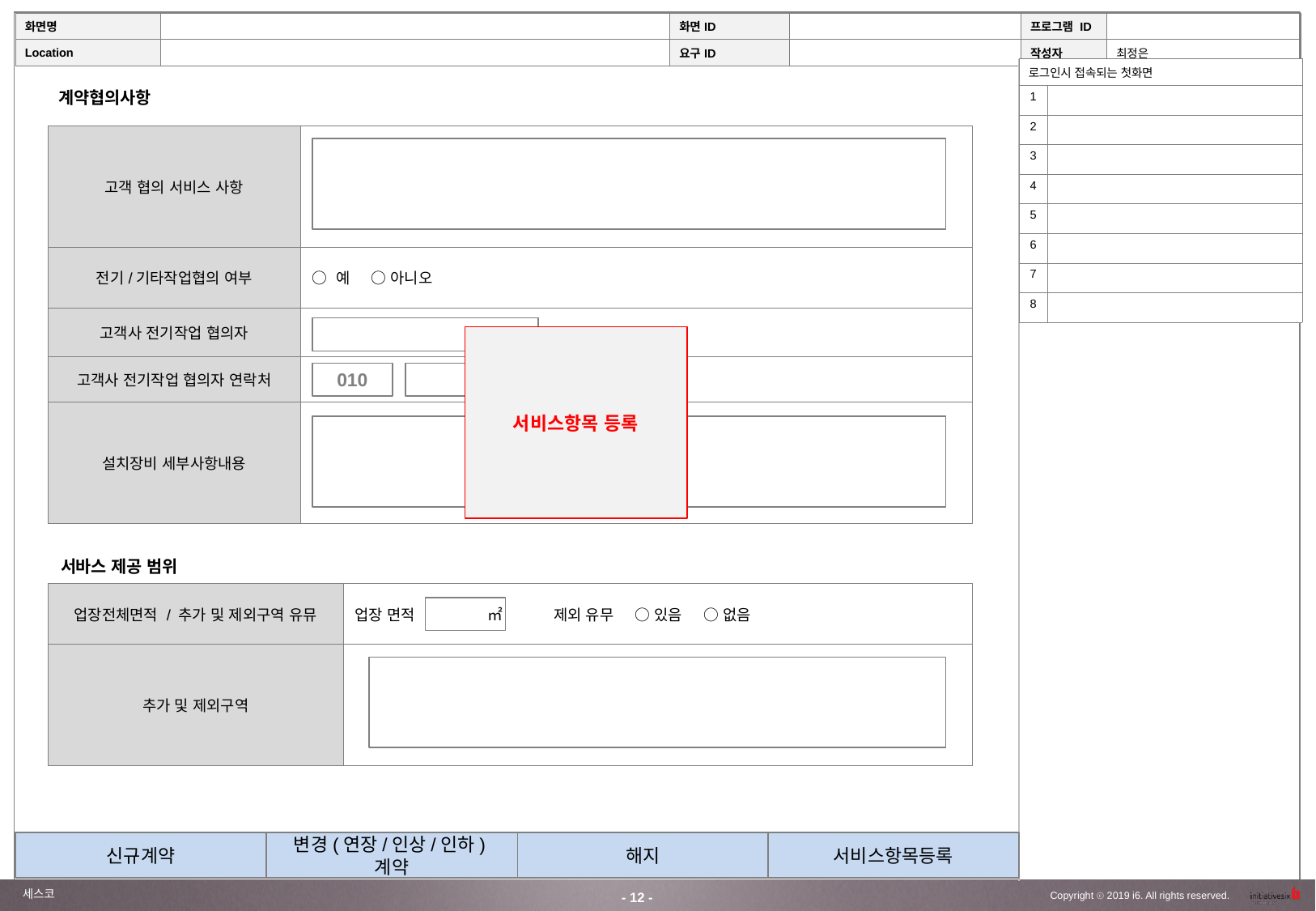

| 로그인시 접속되는 첫화면 |  |
| --- | --- |
| 1 |  |
| 2 |  |
| 3 |  |
| 4 |  |
| 5 |  |
| 6 |  |
| 7 |  |
| 8 |  |
계약협의사항
| 고객 협의 서비스 사항 |  |
| --- | --- |
| 전기/기타작업협의 여부 | ○ 예 ○ 아니오 |
| 고객사 전기작업 협의자 |  |
| 고객사 전기작업 협의자 연락처 |  |
| 설치장비 세부사항내용 |  |

서비스항목 등록
010

서바스 제공 범위
| 업장전체면적 / 추가 및 제외구역 유뮤 | 업장 면적 ㎡ 제외 유무 ○ 있음 ○ 없음 |
| --- | --- |
| 추가 및 제외구역 |  |

신규계약
변경(연장/인상/인하)계약
해지
서비스항목등록